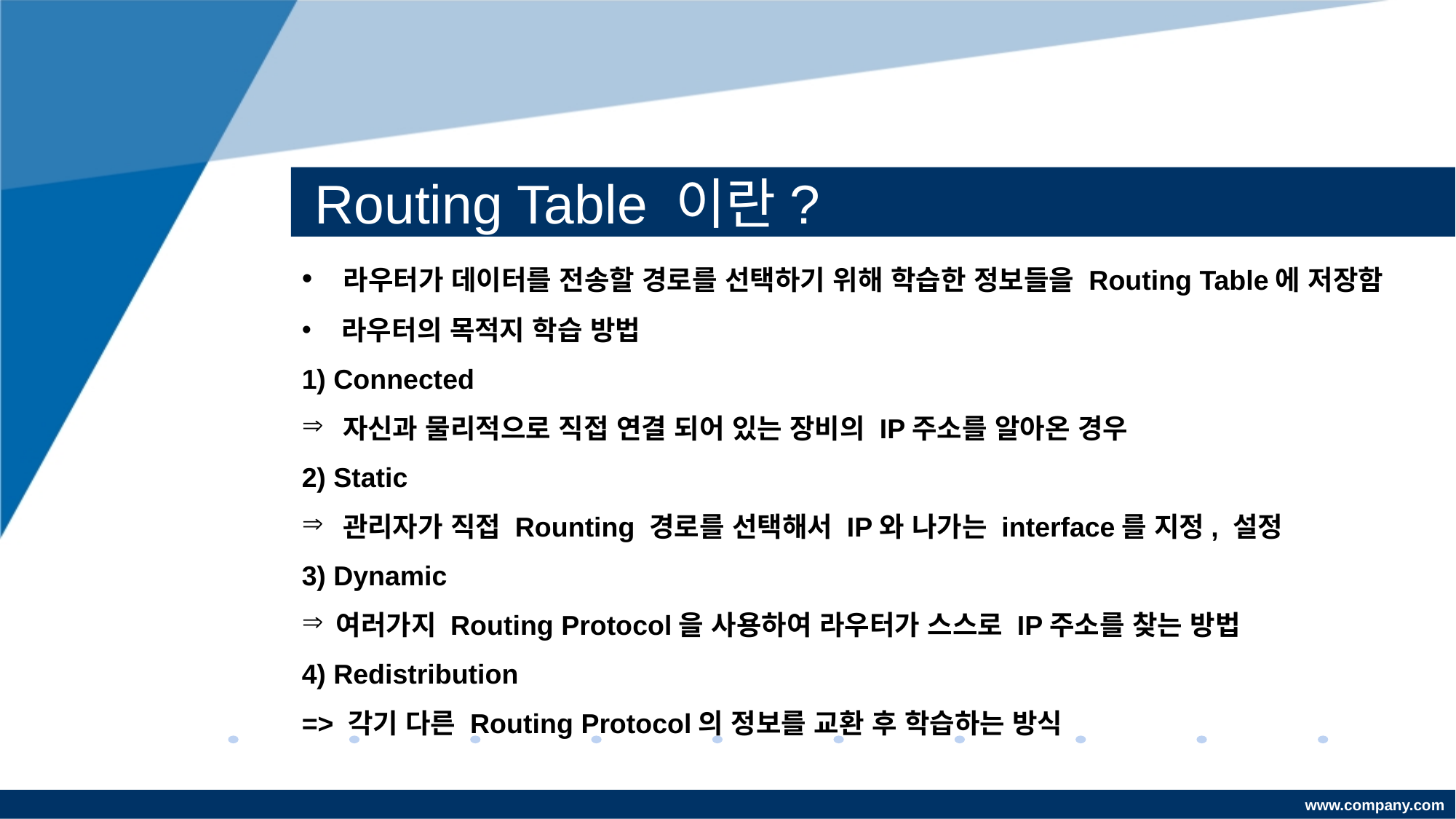

# Routing Table 이란?
 라우터가 데이터를 전송할 경로를 선택하기 위해 학습한 정보들을 Routing Table에 저장함
 라우터의 목적지 학습 방법
1) Connected
자신과 물리적으로 직접 연결 되어 있는 장비의 IP주소를 알아온 경우
2) Static
관리자가 직접 Rounting 경로를 선택해서 IP와 나가는 interface를 지정, 설정
3) Dynamic
여러가지 Routing Protocol을 사용하여 라우터가 스스로 IP주소를 찾는 방법
4) Redistribution
=> 각기 다른 Routing Protocol의 정보를 교환 후 학습하는 방식